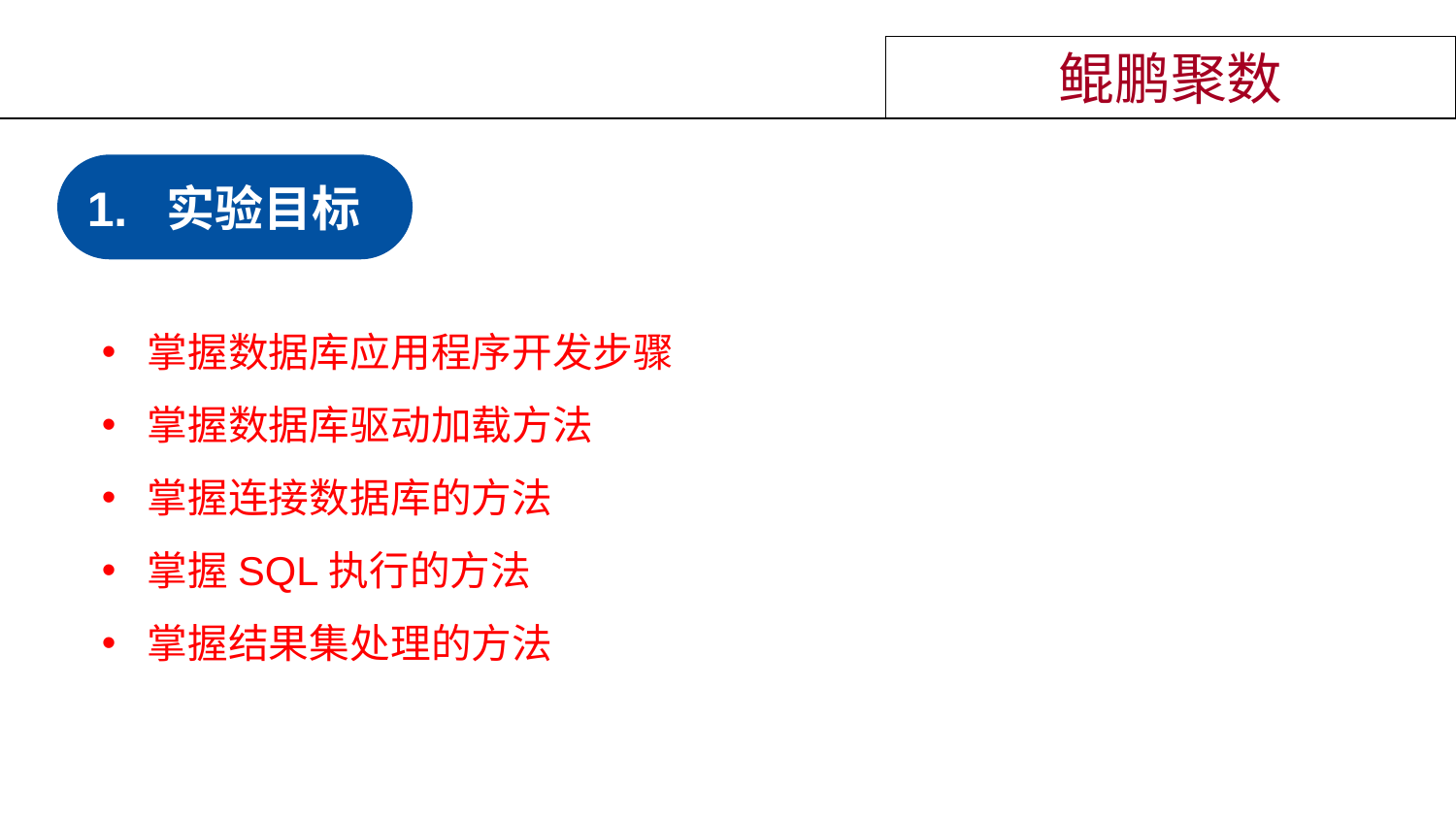

鲲鹏聚数

1.  实验目标
掌握数据库应用程序开发步骤
掌握数据库驱动加载方法
掌握连接数据库的方法
掌握SQL执行的方法
掌握结果集处理的方法